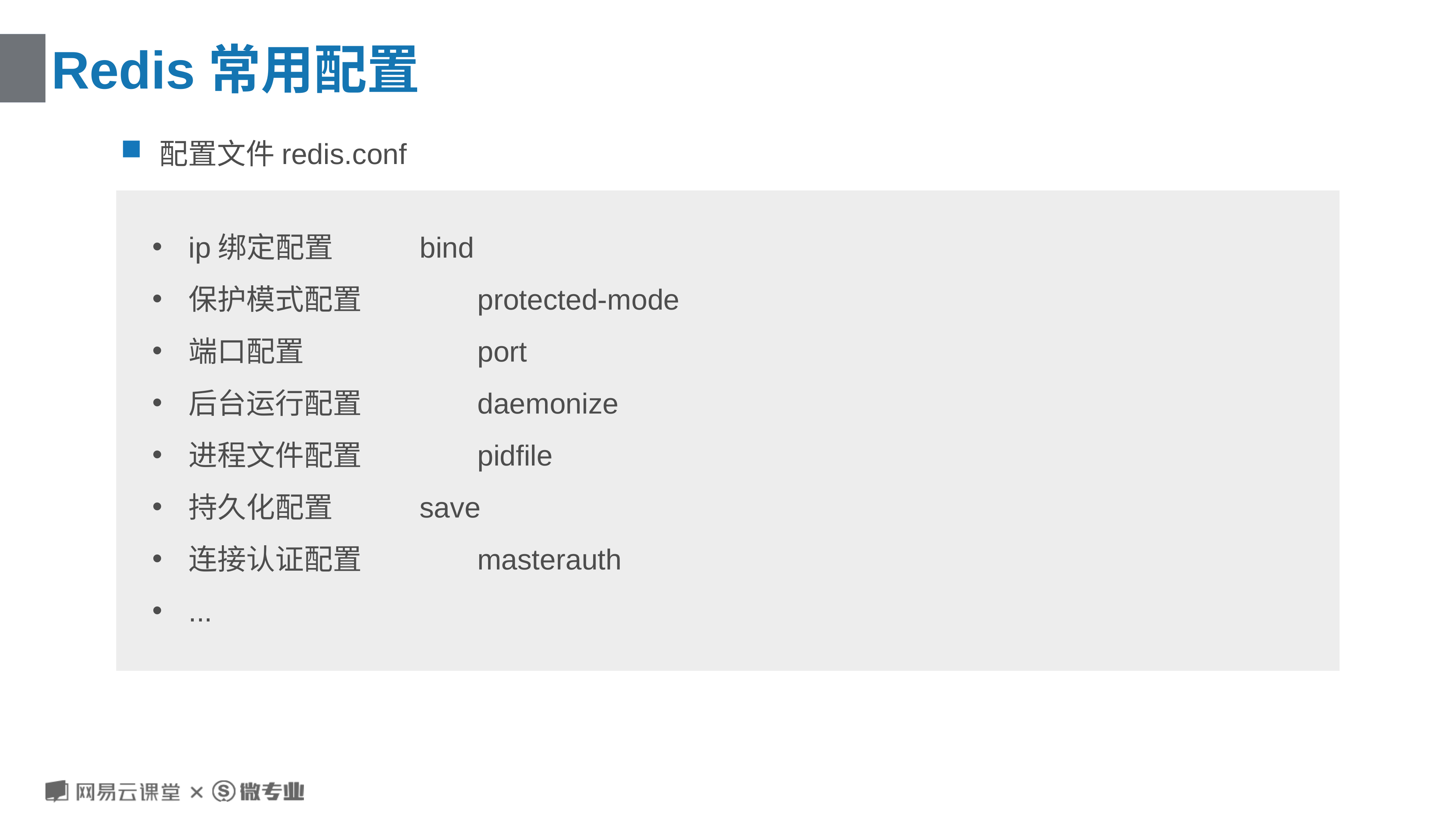

# Redis常用配置
配置文件redis.conf

ip绑定配置    		bind
保护模式配置		protected-mode
端口配置			port
后台运行配置		daemonize
进程文件配置		pidfile
持久化配置		save
连接认证配置		masterauth
...